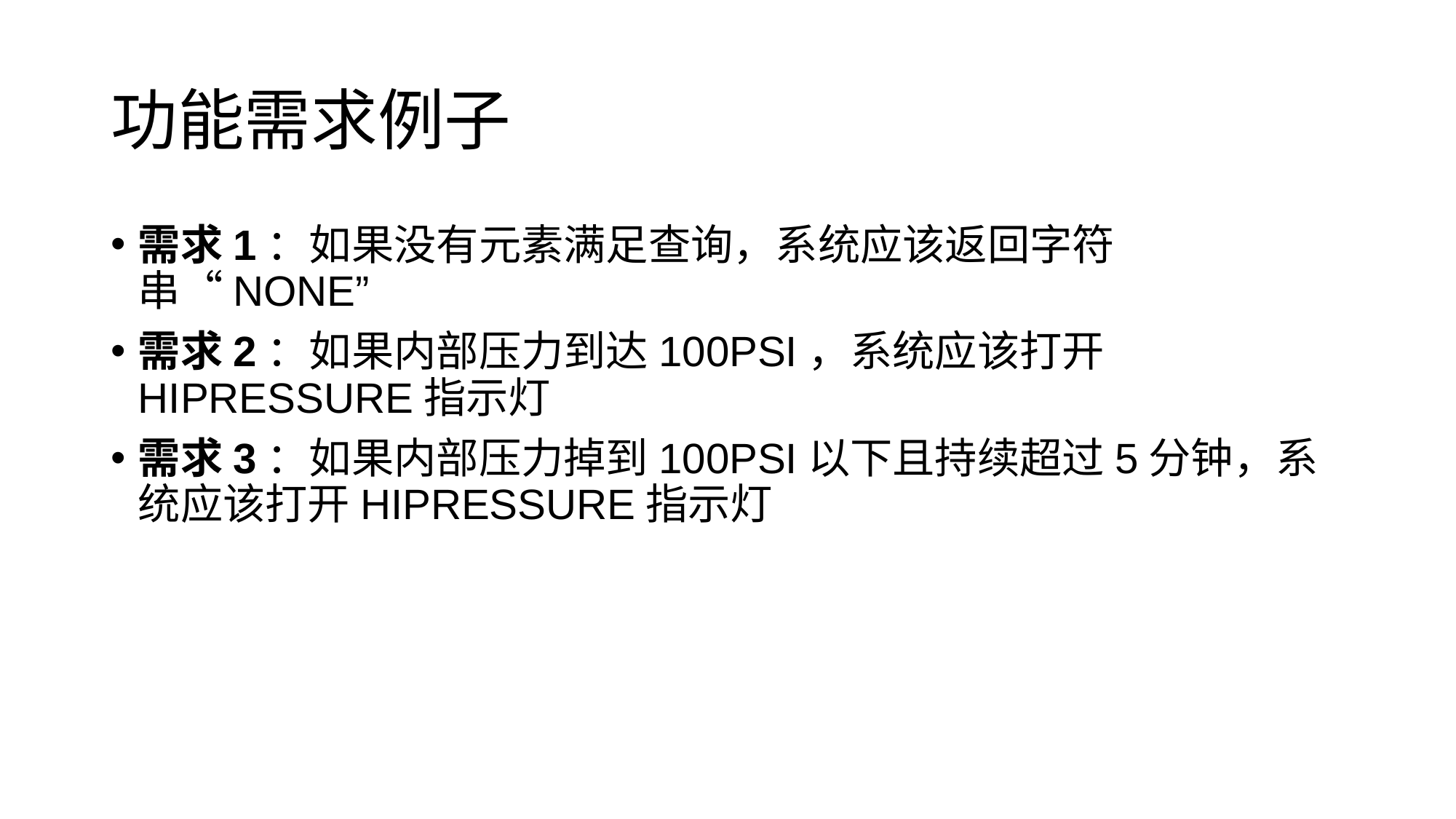

# 功能需求例子
需求1：如果没有元素满足查询，系统应该返回字符串“NONE”
需求2：如果内部压力到达100PSI，系统应该打开HIPRESSURE指示灯
需求3：如果内部压力掉到100PSI以下且持续超过5分钟，系统应该打开HIPRESSURE指示灯